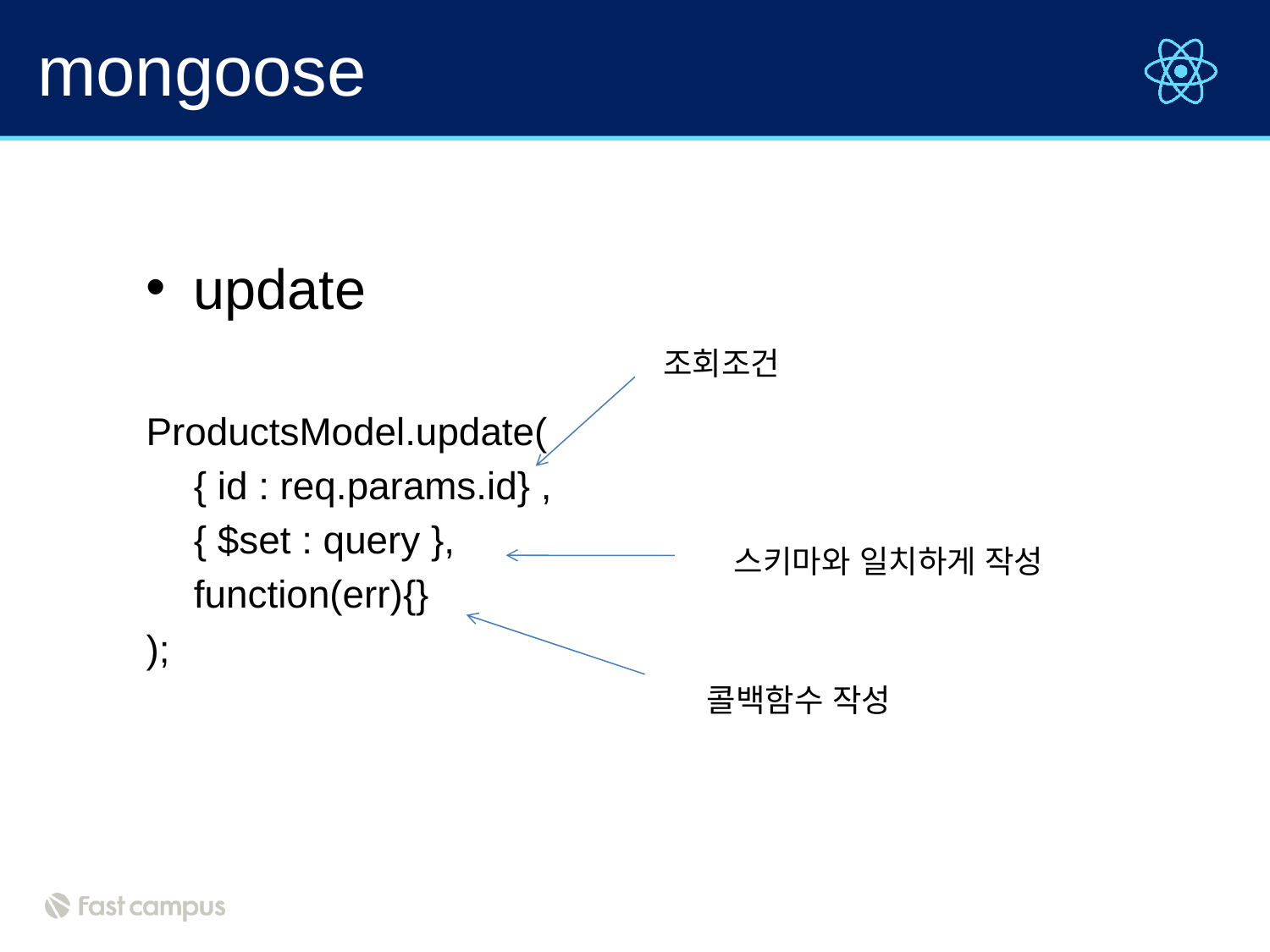

# mongoose
update

ProductsModel.update(
	{ id : req.params.id} ,
	{ $set : query },
	function(err){}
);
조회조건
스키마와 일치하게 작성
콜백함수 작성